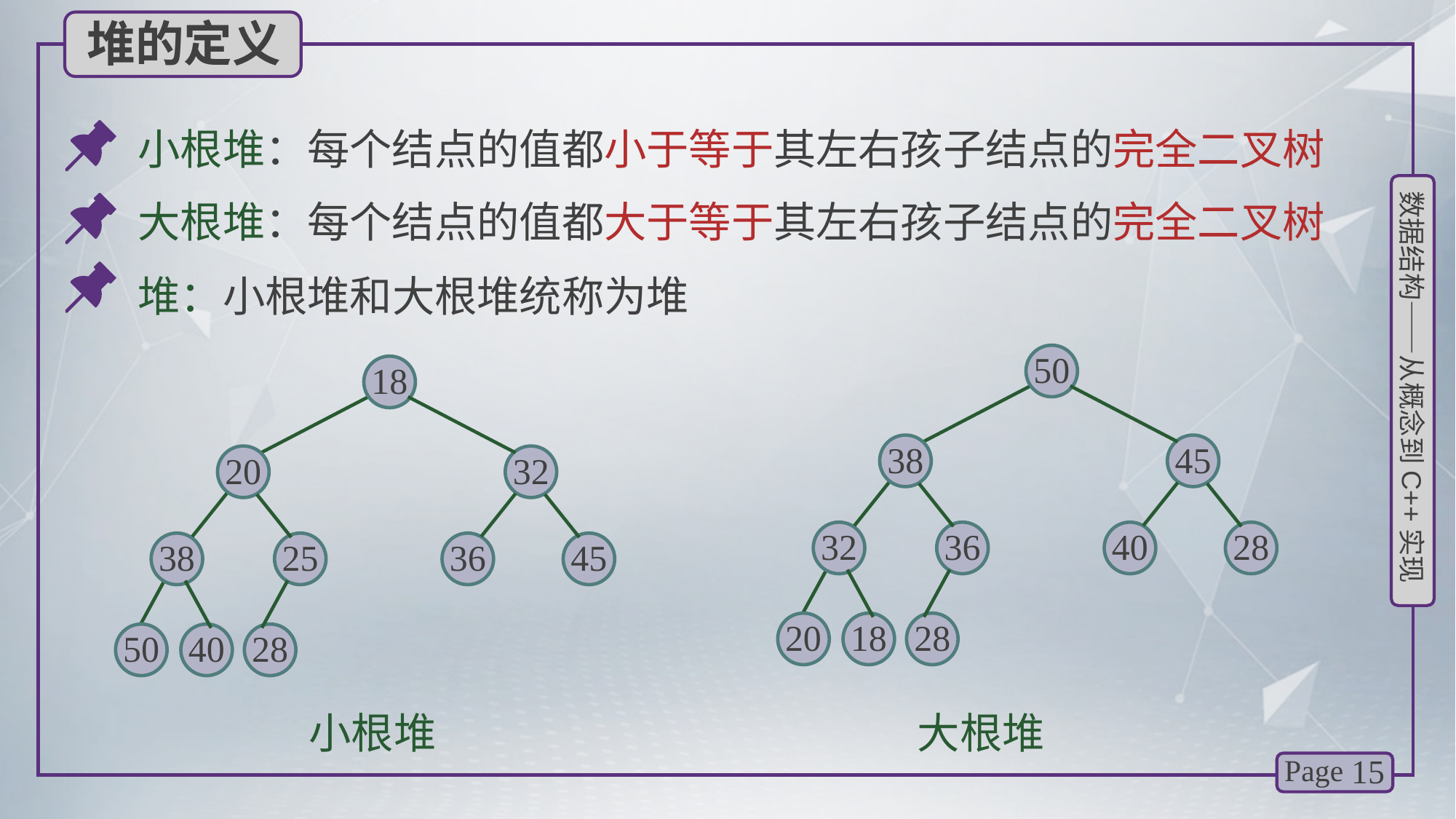

堆的定义

小根堆：每个结点的值都小于等于其左右孩子结点的完全二叉树

大根堆：每个结点的值都大于等于其左右孩子结点的完全二叉树

堆：小根堆和大根堆统称为堆

50
18

38
45
20
32

32
36
40
28
38
25
36
45

20
18
28
50
40
28
小根堆                                                   大根堆